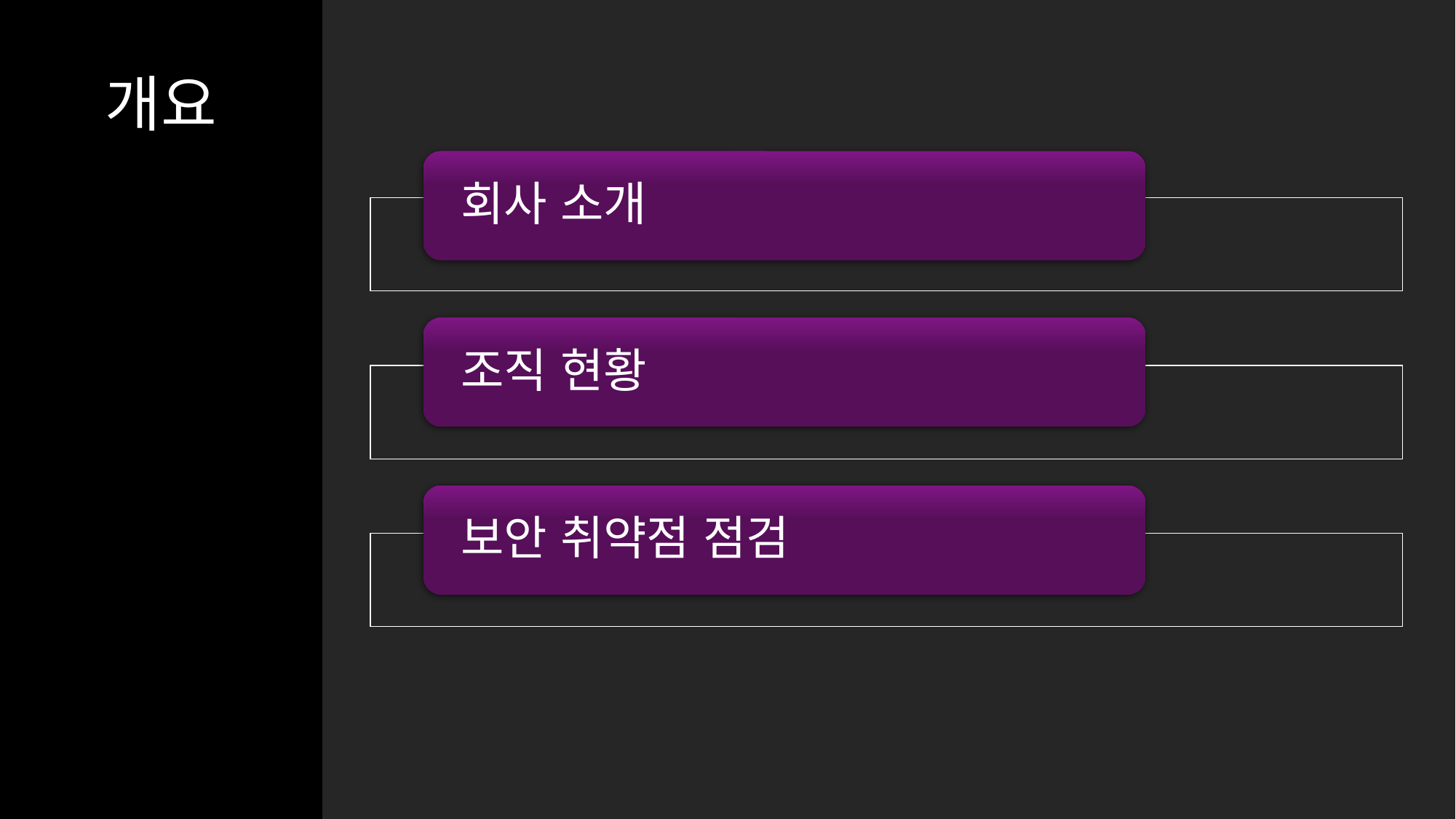

# 개요
회사 소개
조직 현황
보안 취약점 점검